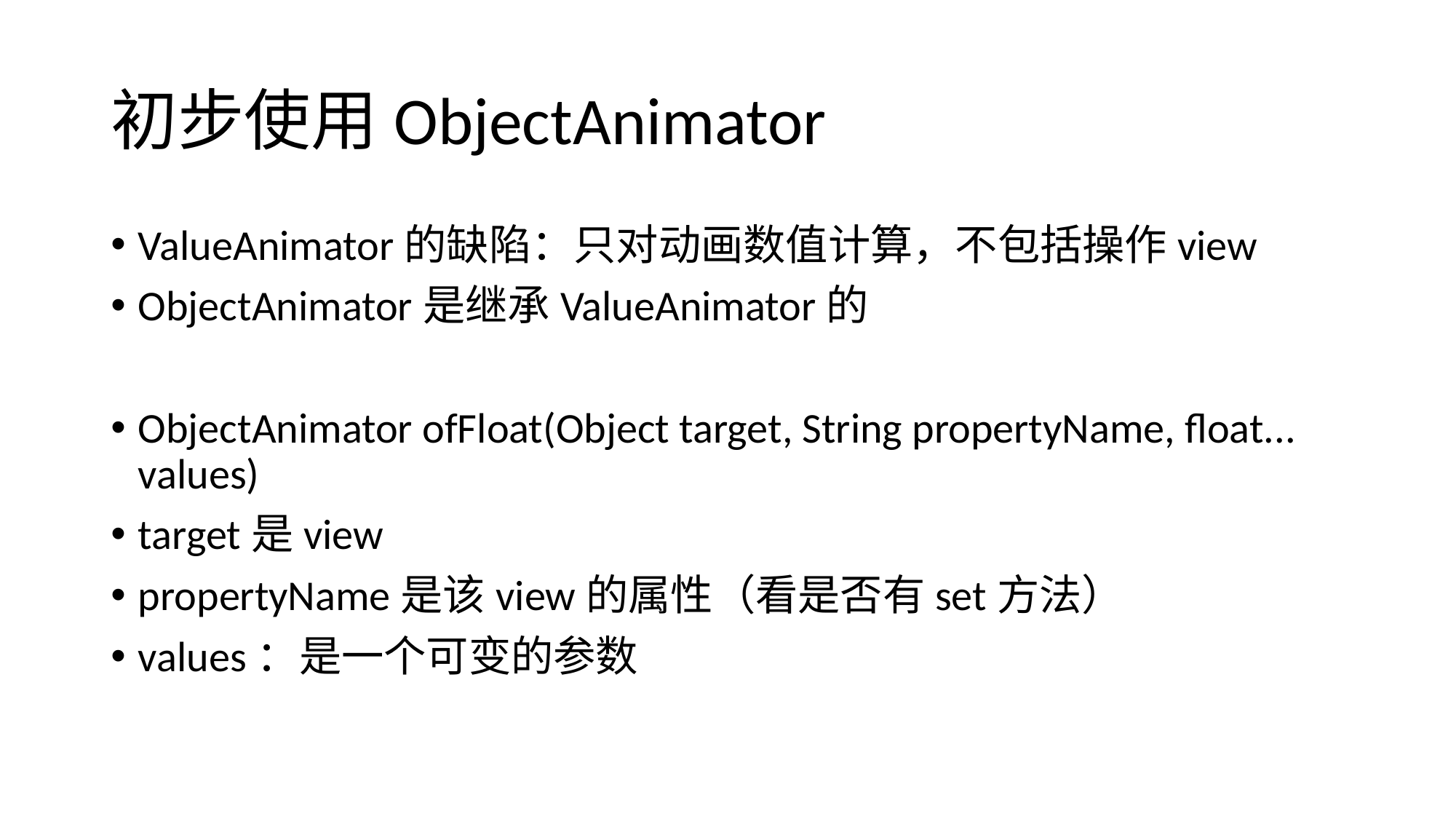

# 初步使用ObjectAnimator
ValueAnimator的缺陷：只对动画数值计算，不包括操作view
ObjectAnimator是继承ValueAnimator的

ObjectAnimator ofFloat(Object target, String propertyName, float... values)
target是view
propertyName是该view的属性（看是否有set方法）
values：是一个可变的参数